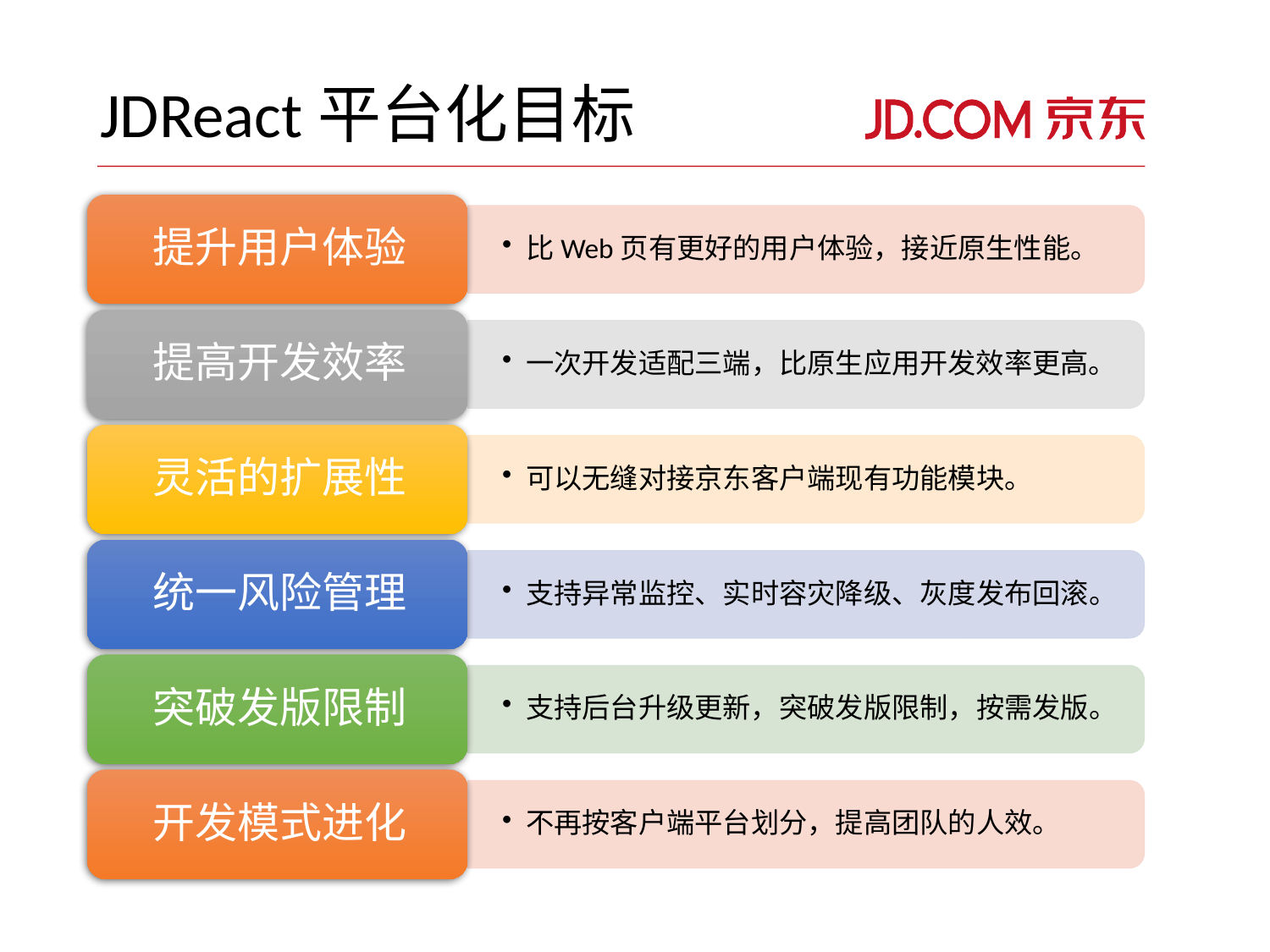

# JDReact平台化目标
比Web页有更好的用户体验，接近原生性能。
提升用户体验
一次开发适配三端，比原生应用开发效率更高。
提高开发效率
可以无缝对接京东客户端现有功能模块。
灵活的扩展性
支持异常监控、实时容灾降级、灰度发布回滚。
统一风险管理
支持后台升级更新，突破发版限制，按需发版。
突破发版限制
不再按客户端平台划分，提高团队的人效。
开发模式进化